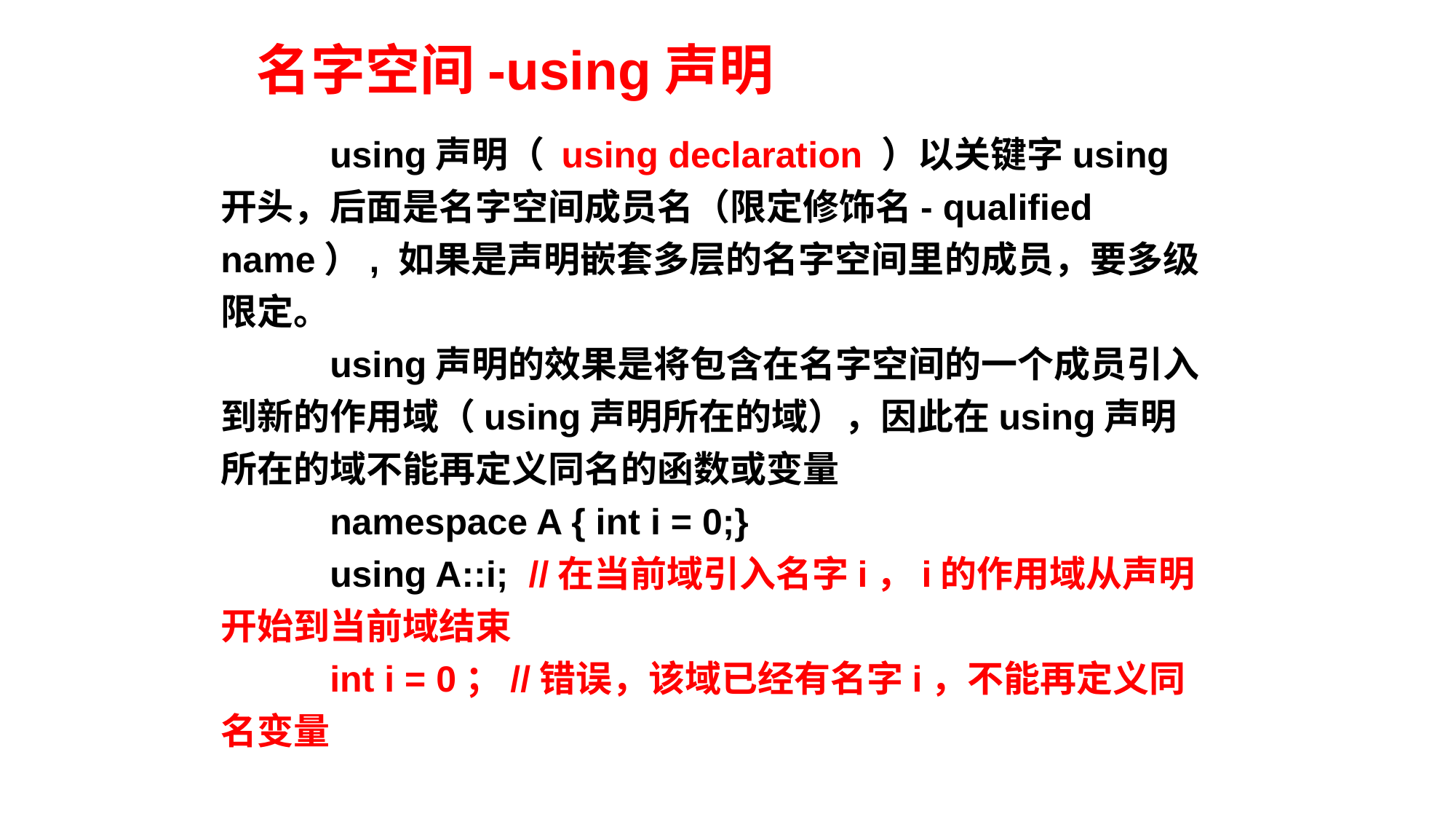

# 名字空间-using声明
	using声明（ using declaration ）以关键字using开头，后面是名字空间成员名（限定修饰名- qualified name）, 如果是声明嵌套多层的名字空间里的成员，要多级限定。
	using声明的效果是将包含在名字空间的一个成员引入到新的作用域（using声明所在的域），因此在using声明所在的域不能再定义同名的函数或变量
	namespace A { int i = 0;}
        	using A::i;  //在当前域引入名字i，i的作用域从声明开始到当前域结束
        	int i = 0；//错误，该域已经有名字i，不能再定义同名变量